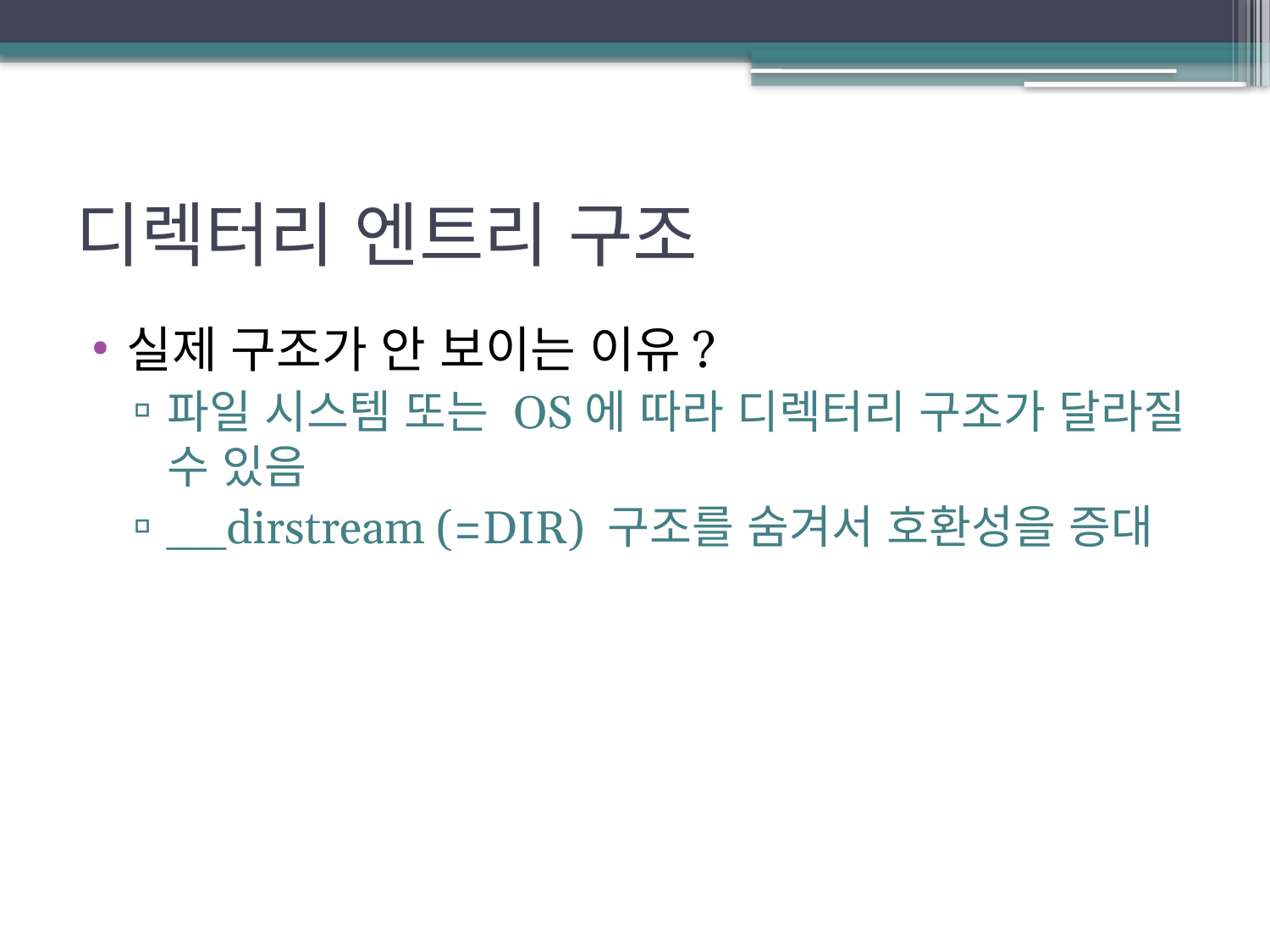

# 디렉터리 엔트리 구조
실제 구조가 안 보이는 이유?
파일 시스템 또는 OS에 따라 디렉터리 구조가 달라질 수 있음
__dirstream (=DIR) 구조를 숨겨서 호환성을 증대